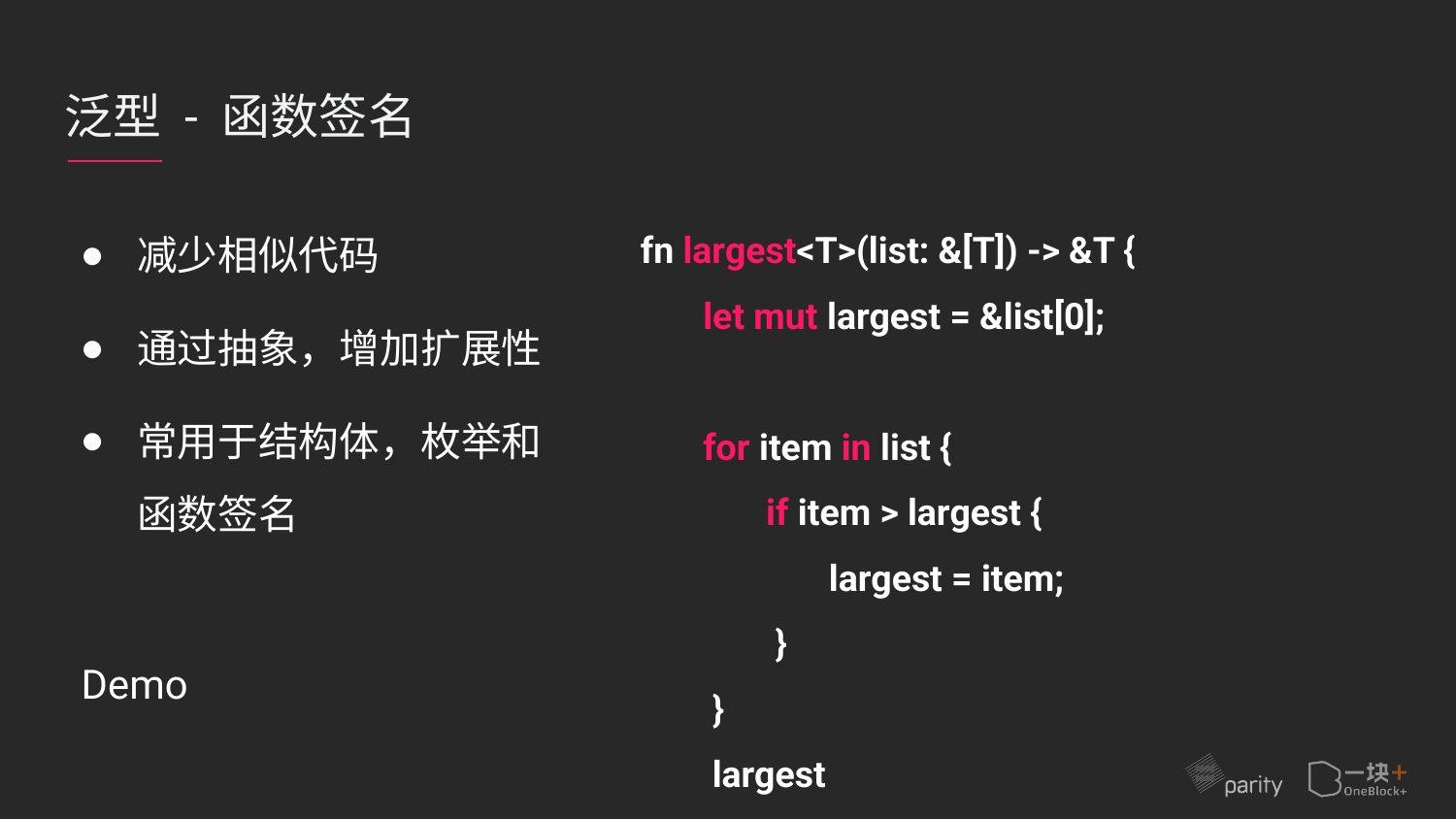

# 泛型 - 函数签名
减少相似代码
通过抽象，增加扩展性
常用于结构体，枚举和函数签名

fn largest<T>(list: &[T]) -> &T {
       let mut largest = &list[0];

       for item in list {
              if item > largest {
                     largest = item;
               }
        }
        largest
}

Demo